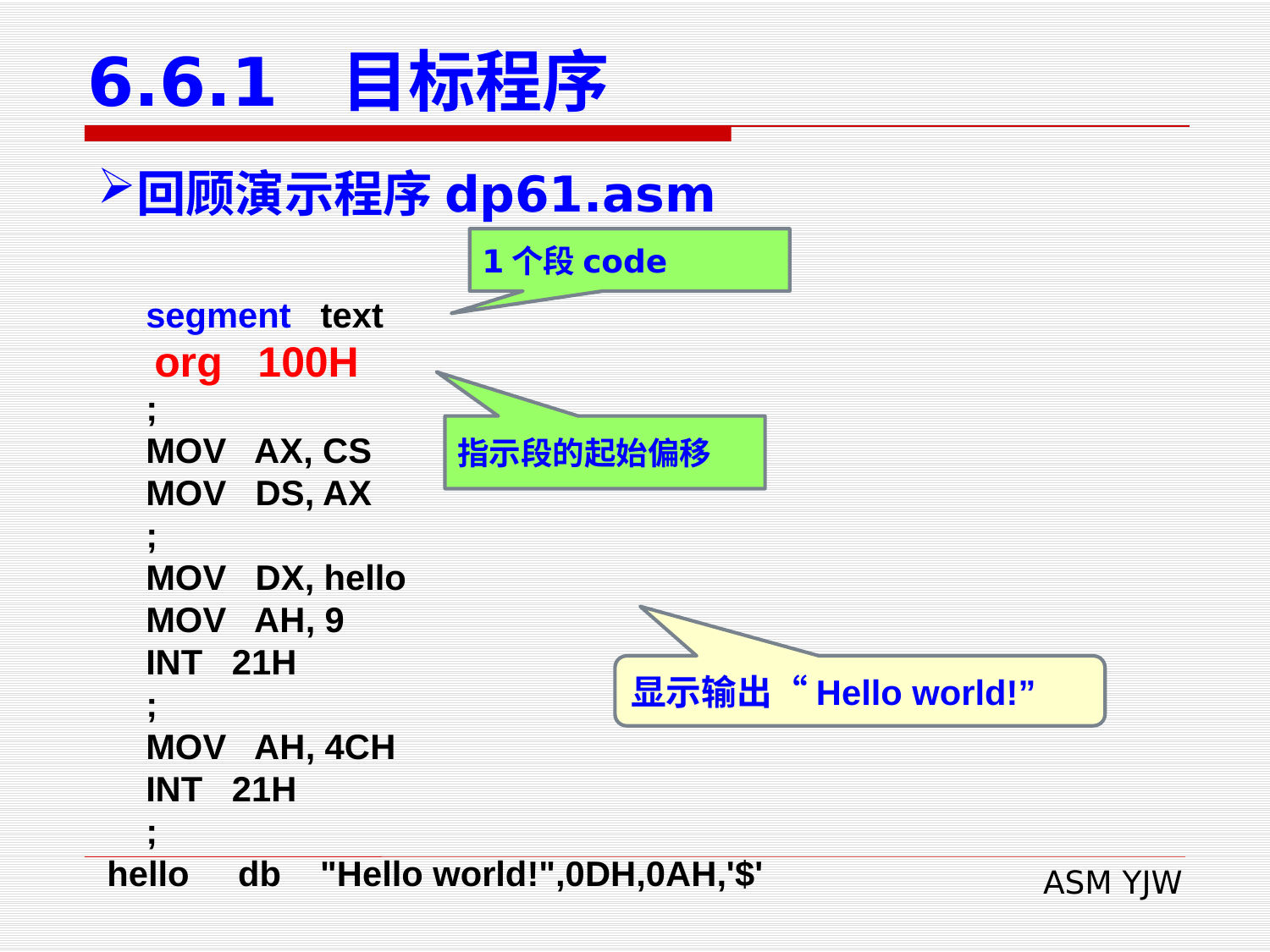

# 6.6.1  目标程序
回顾演示程序dp61.asm
1个段code
    segment   text
    org   100H
    ;
    MOV   AX, CS
    MOV   DS, AX
    ;
    MOV   DX, hello
    MOV   AH, 9
    INT   21H
    ;
    MOV   AH, 4CH
    INT   21H
    ;
hello     db    "Hello world!",0DH,0AH,'$'
指示段的起始偏移
显示输出“Hello world!”